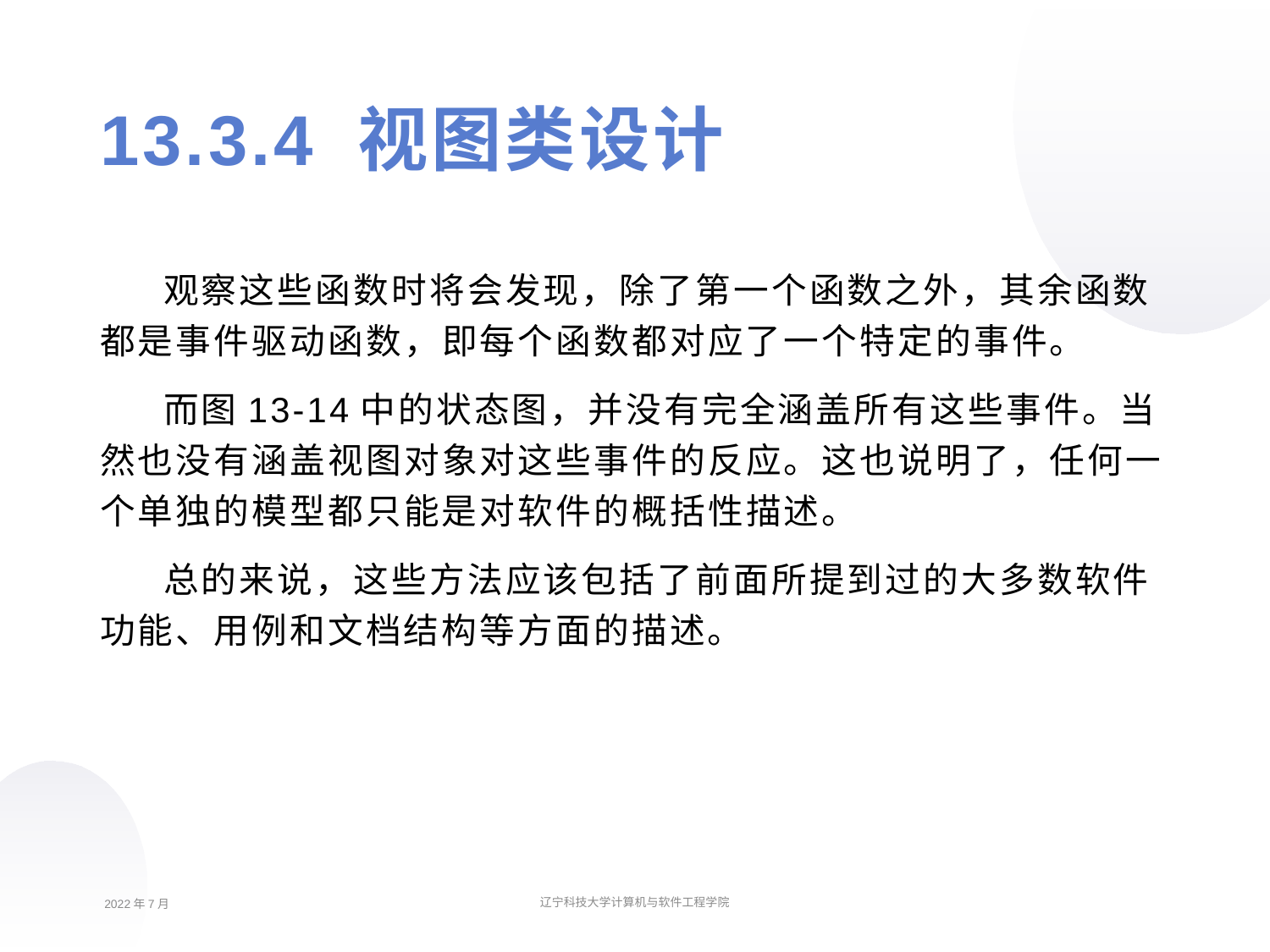

13.3.4 视图类设计
观察这些函数时将会发现，除了第一个函数之外，其余函数都是事件驱动函数，即每个函数都对应了一个特定的事件。
而图13-14中的状态图，并没有完全涵盖所有这些事件。当然也没有涵盖视图对象对这些事件的反应。这也说明了，任何一个单独的模型都只能是对软件的概括性描述。
总的来说，这些方法应该包括了前面所提到过的大多数软件功能、用例和文档结构等方面的描述。

2022年7月
辽宁科技大学计算机与软件工程学院
59